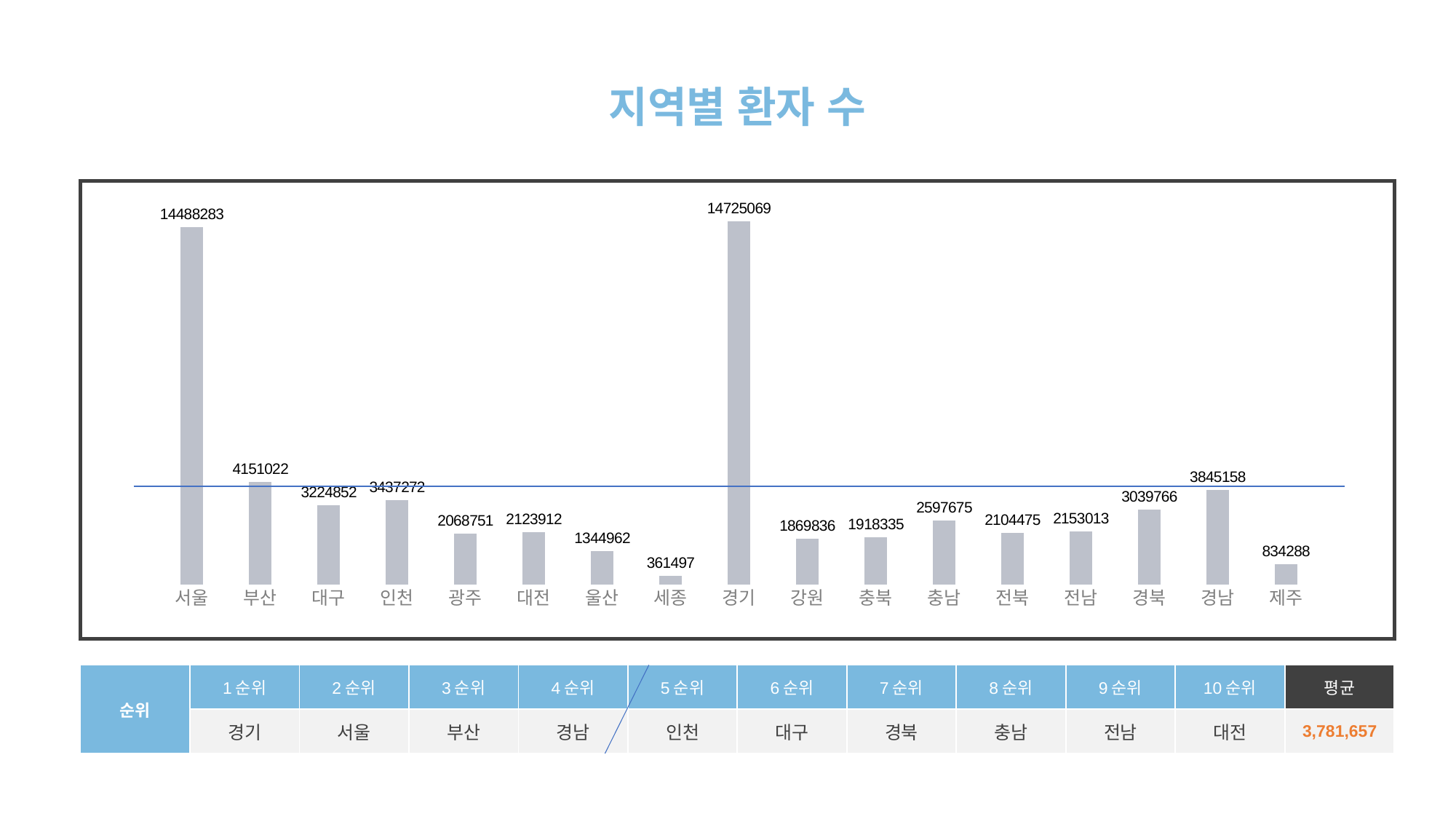

지역별 환자 수

### Chart

| Category | 열1 |
|---|---|
| 서울 | 14488283.0 |
| 부산 | 4151022.0 |
| 대구 | 3224852.0 |
| 인천 | 3437272.0 |
| 광주 | 2068751.0 |
| 대전 | 2123912.0 |
| 울산 | 1344962.0 |
| 세종 | 361497.0 |
| 경기 | 14725069.0 |
| 강원 | 1869836.0 |
| 충북 | 1918335.0 |
| 충남 | 2597675.0 |
| 전북 | 2104475.0 |
| 전남 | 2153013.0 |
| 경북 | 3039766.0 |
| 경남 | 3845158.0 |
| 제주 | 834288.0 |
| 순위 | 1순위 | 2순위 | 3순위 | 4순위 | 5순위 | 6순위 | 7순위 | 8순위 | 9순위 | 10순위 | 평균 |
| --- | --- | --- | --- | --- | --- | --- | --- | --- | --- | --- | --- |
|  | 경기 | 서울 | 부산 | 경남 | 인천 | 대구 | 경북 | 충남 | 전남 | 대전 | 3,781,657 |